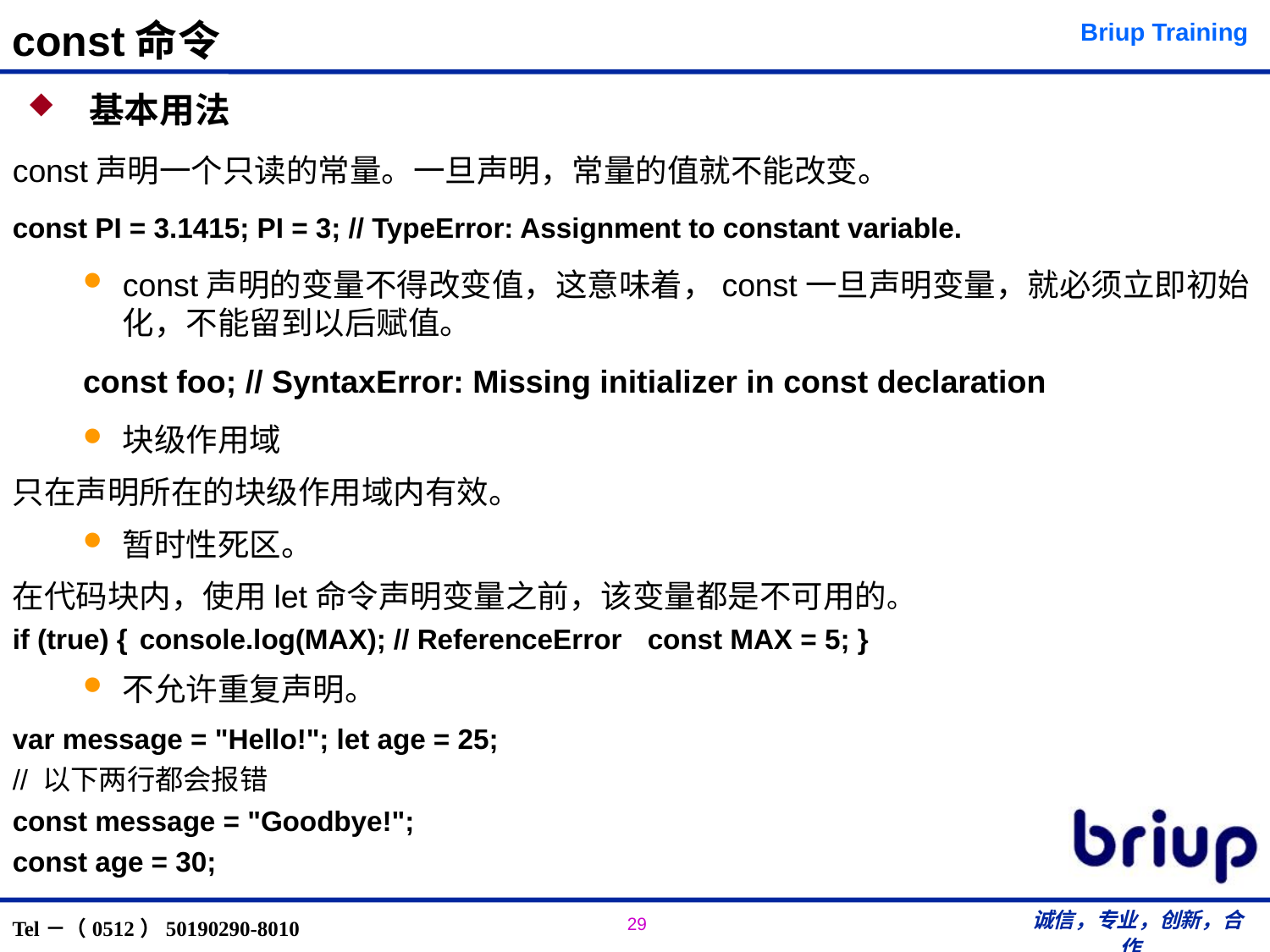

# const命令
 基本用法
const声明一个只读的常量。一旦声明，常量的值就不能改变。
const PI = 3.1415; PI = 3; // TypeError: Assignment to constant variable.
const声明的变量不得改变值，这意味着，const一旦声明变量，就必须立即初始化，不能留到以后赋值。
const foo; // SyntaxError: Missing initializer in const declaration
块级作用域
只在声明所在的块级作用域内有效。
暂时性死区。
在代码块内，使用let命令声明变量之前，该变量都是不可用的。
if (true) {	console.log(MAX); // ReferenceError 	const MAX = 5; }
不允许重复声明。
var message = "Hello!"; let age = 25;
// 以下两行都会报错
const message = "Goodbye!";
const age = 30;